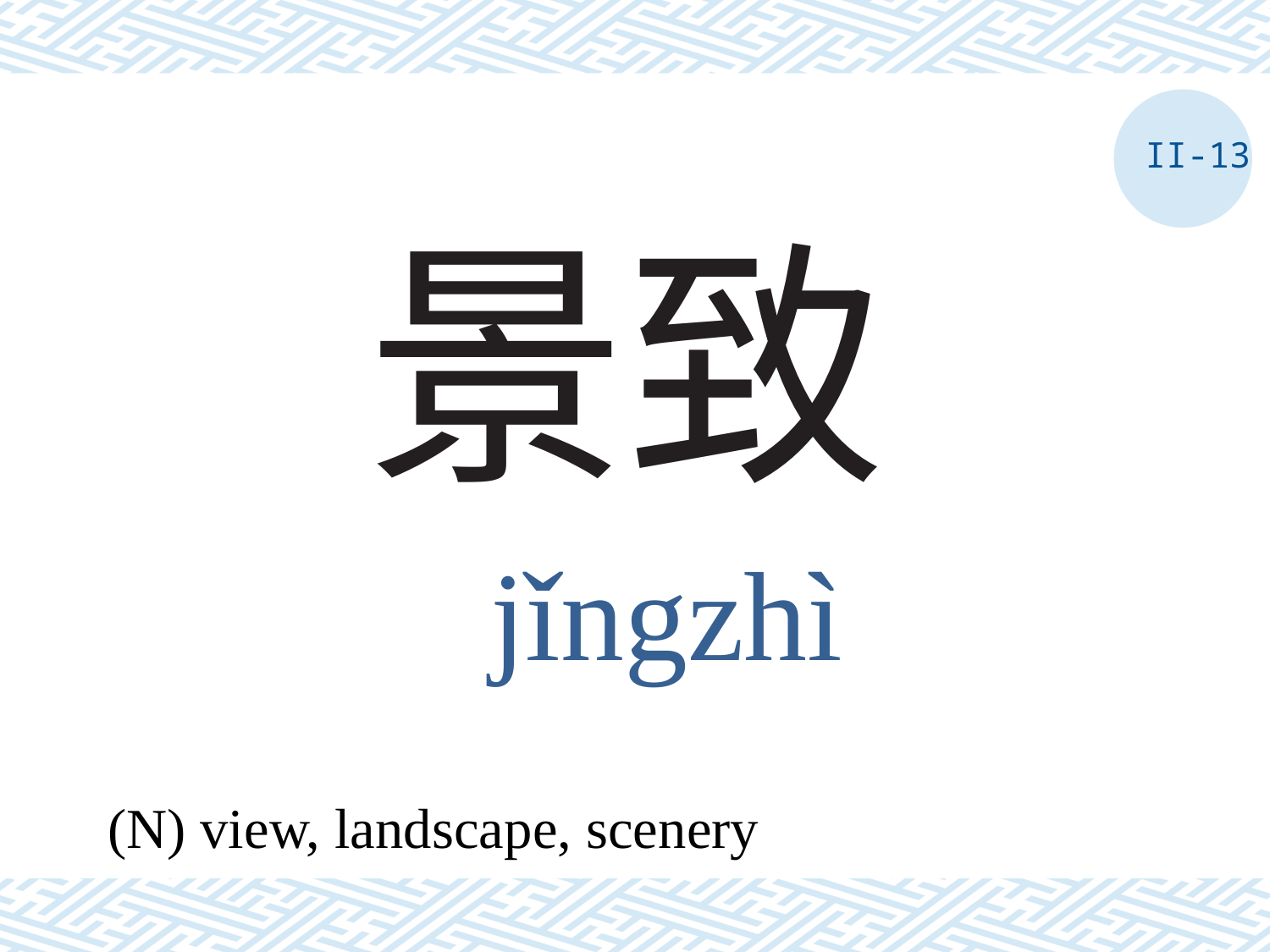

II-13

# 景致
jǐngzhì
(N) view, landscape, scenery